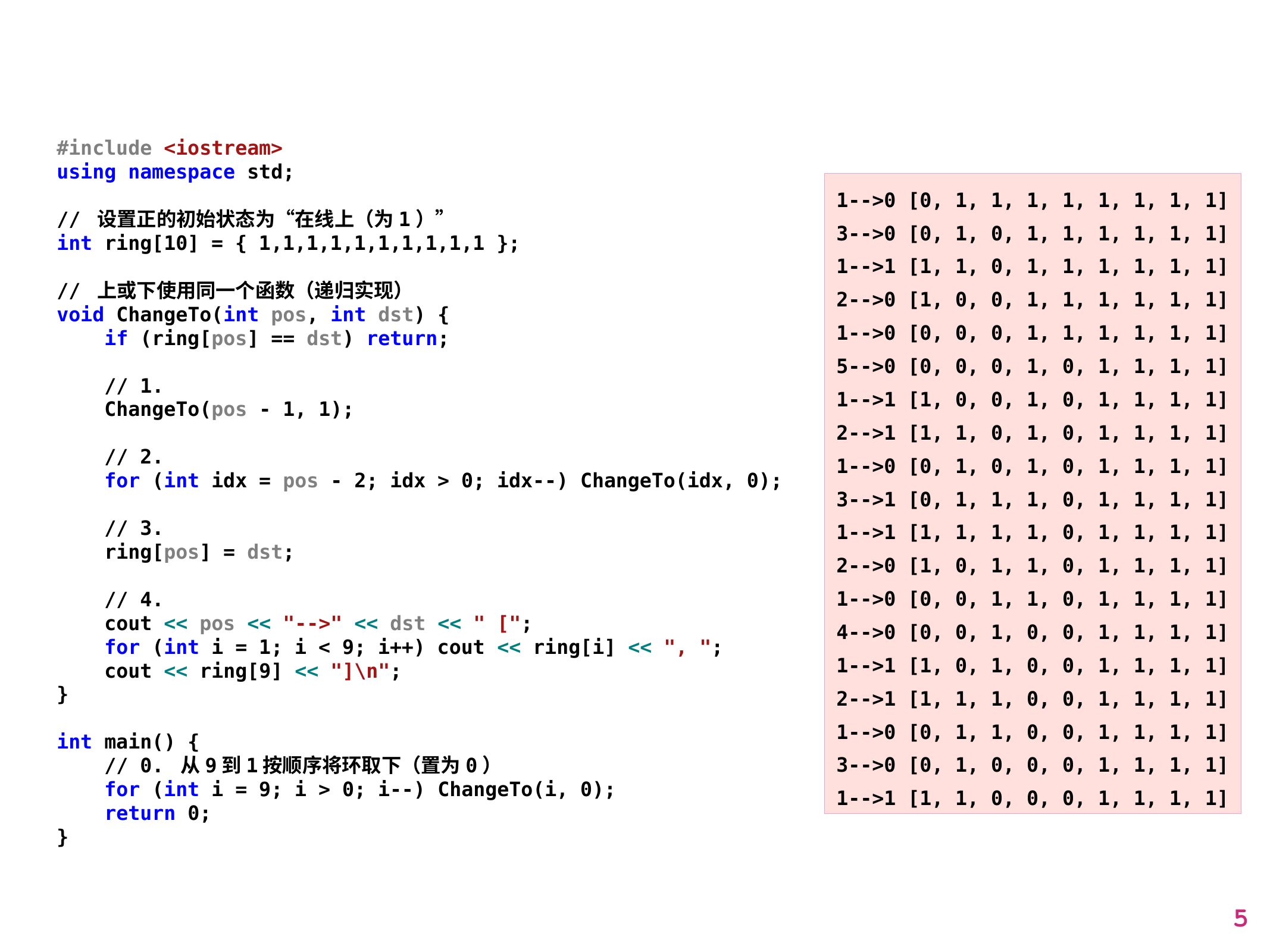

#include <iostream>
using namespace std;

// 设置正的初始状态为“在线上（为1）”
int ring[10] = { 1,1,1,1,1,1,1,1,1,1 };

// 上或下使用同一个函数（递归实现）
void ChangeTo(int pos, int dst) {
    if (ring[pos] == dst) return;

    // 1.
    ChangeTo(pos - 1, 1);

    // 2.
    for (int idx = pos - 2; idx > 0; idx--) ChangeTo(idx, 0);

    // 3.
    ring[pos] = dst;

    // 4.
    cout << pos << "-->" << dst << " [";
    for (int i = 1; i < 9; i++) cout << ring[i] << ", ";
    cout << ring[9] << "]\n";
}

int main() {
    // 0. 从9到1按顺序将环取下（置为0）
    for (int i = 9; i > 0; i--) ChangeTo(i, 0);
    return 0;
}
1-->0 [0, 1, 1, 1, 1, 1, 1, 1, 1]
3-->0 [0, 1, 0, 1, 1, 1, 1, 1, 1]
1-->1 [1, 1, 0, 1, 1, 1, 1, 1, 1]
2-->0 [1, 0, 0, 1, 1, 1, 1, 1, 1]
1-->0 [0, 0, 0, 1, 1, 1, 1, 1, 1]
5-->0 [0, 0, 0, 1, 0, 1, 1, 1, 1]
1-->1 [1, 0, 0, 1, 0, 1, 1, 1, 1]
2-->1 [1, 1, 0, 1, 0, 1, 1, 1, 1]
1-->0 [0, 1, 0, 1, 0, 1, 1, 1, 1]
3-->1 [0, 1, 1, 1, 0, 1, 1, 1, 1]
1-->1 [1, 1, 1, 1, 0, 1, 1, 1, 1]
2-->0 [1, 0, 1, 1, 0, 1, 1, 1, 1]
1-->0 [0, 0, 1, 1, 0, 1, 1, 1, 1]
4-->0 [0, 0, 1, 0, 0, 1, 1, 1, 1]
1-->1 [1, 0, 1, 0, 0, 1, 1, 1, 1]
2-->1 [1, 1, 1, 0, 0, 1, 1, 1, 1]
1-->0 [0, 1, 1, 0, 0, 1, 1, 1, 1]
3-->0 [0, 1, 0, 0, 0, 1, 1, 1, 1]
1-->1 [1, 1, 0, 0, 0, 1, 1, 1, 1]
5